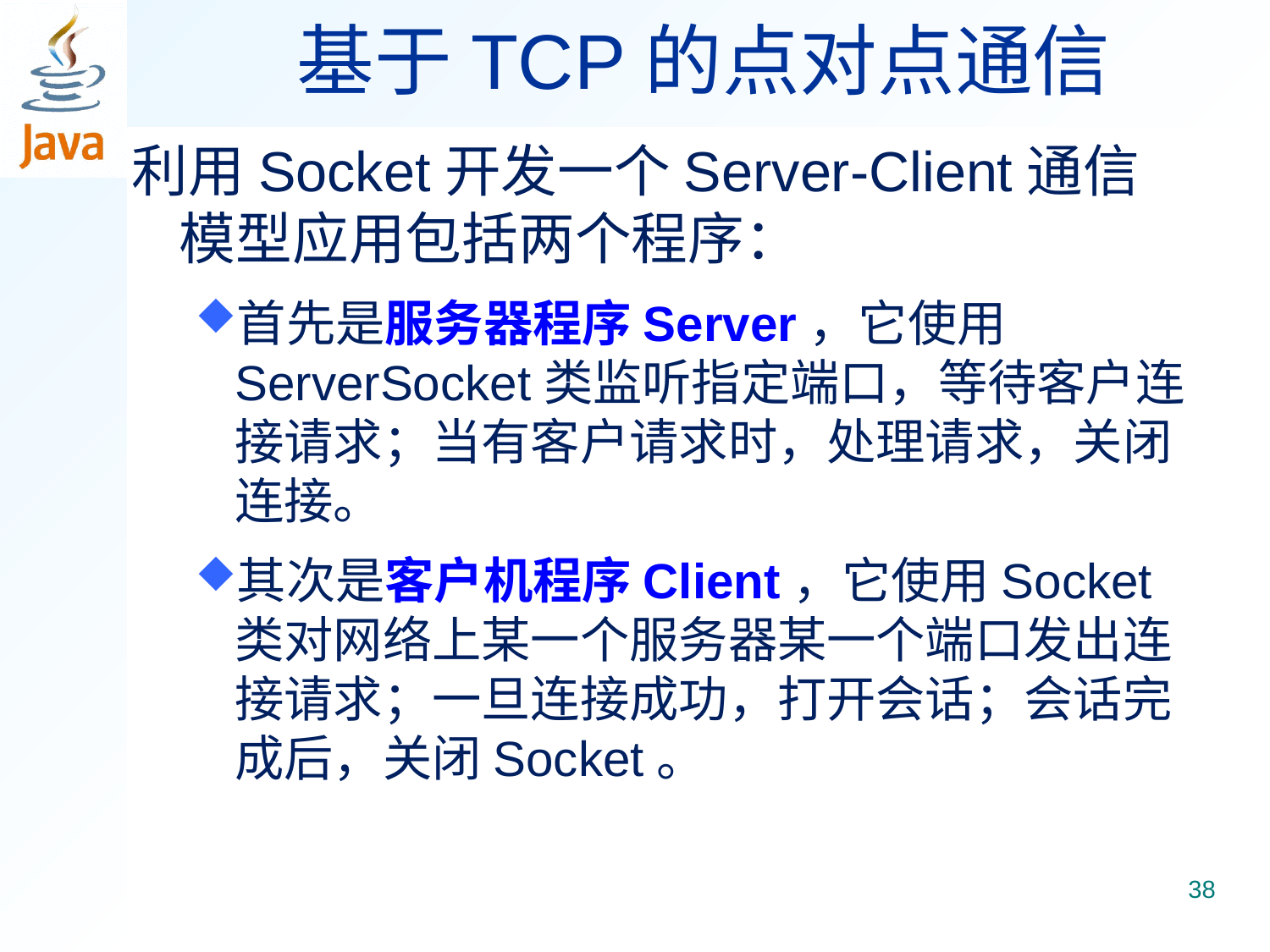

# 基于TCP的点对点通信
利用Socket开发一个Server-Client通信模型应用包括两个程序：
首先是服务器程序Server，它使用ServerSocket类监听指定端口，等待客户连接请求；当有客户请求时，处理请求，关闭连接。
其次是客户机程序Client，它使用Socket类对网络上某一个服务器某一个端口发出连接请求；一旦连接成功，打开会话；会话完成后，关闭Socket。